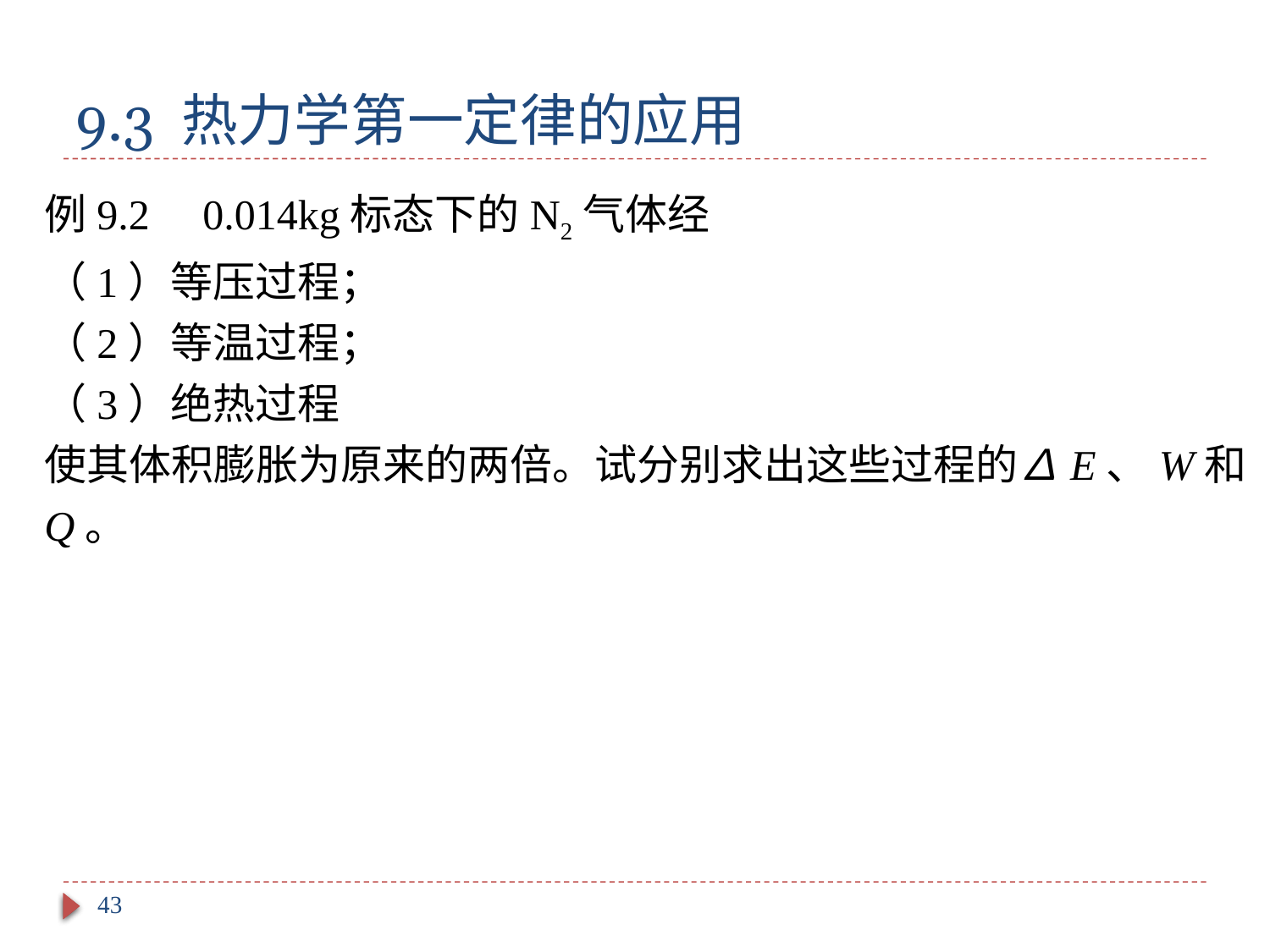

# 9.3 热力学第一定律的应用
例9.2     0.014kg标态下的N2气体经
（1）等压过程；
（2）等温过程；
（3）绝热过程
使其体积膨胀为原来的两倍。试分别求出这些过程的∆E、W和Q。
43